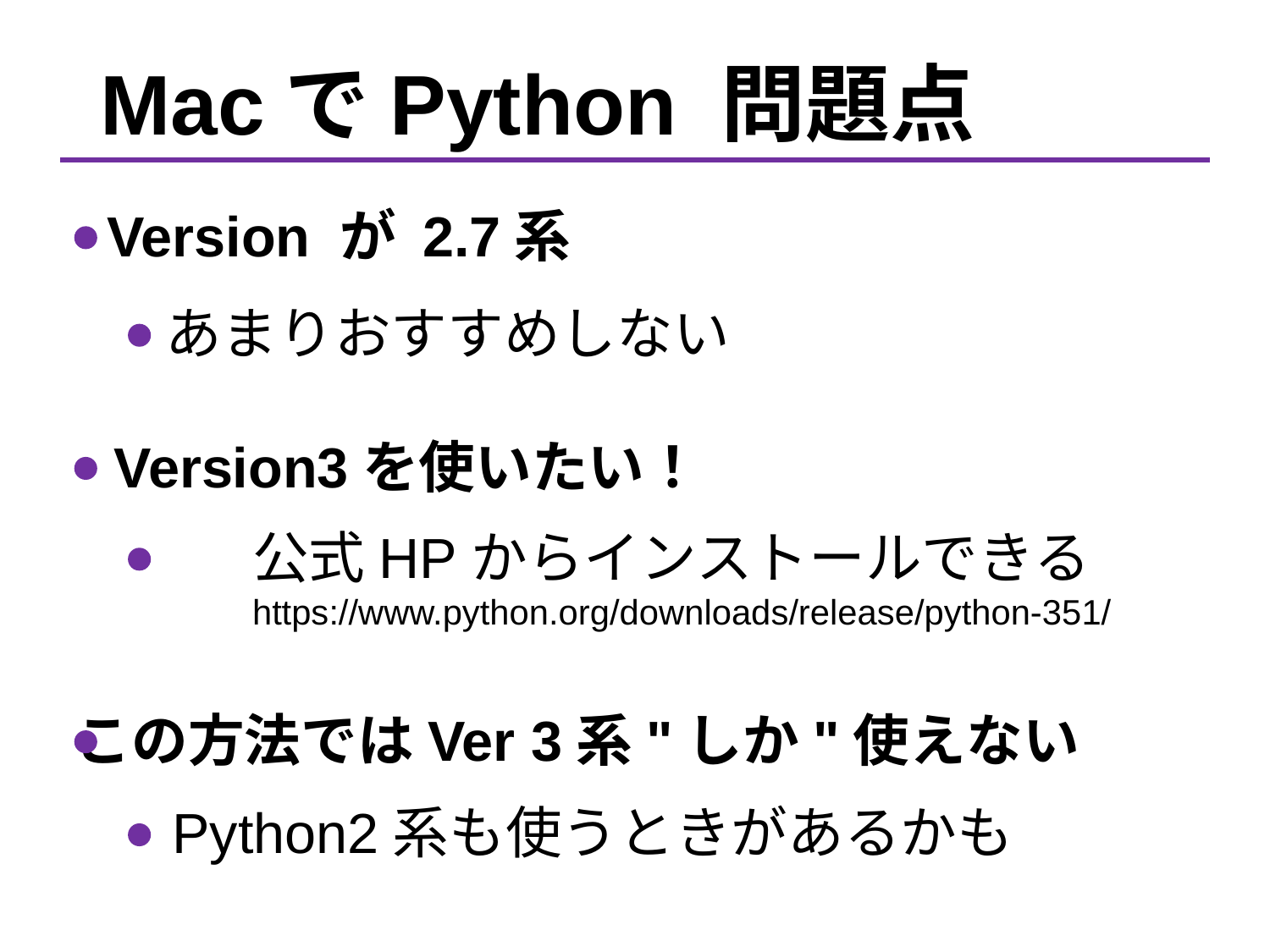

MacでPython 問題点
Version が 2.7系

あまりおすすめしない

Version3を使いたい！

公式HPからインストールできる
https://www.python.org/downloads/release/python-351/

この方法ではVer 3系"しか"使えない

Python2系も使うときがあるかも